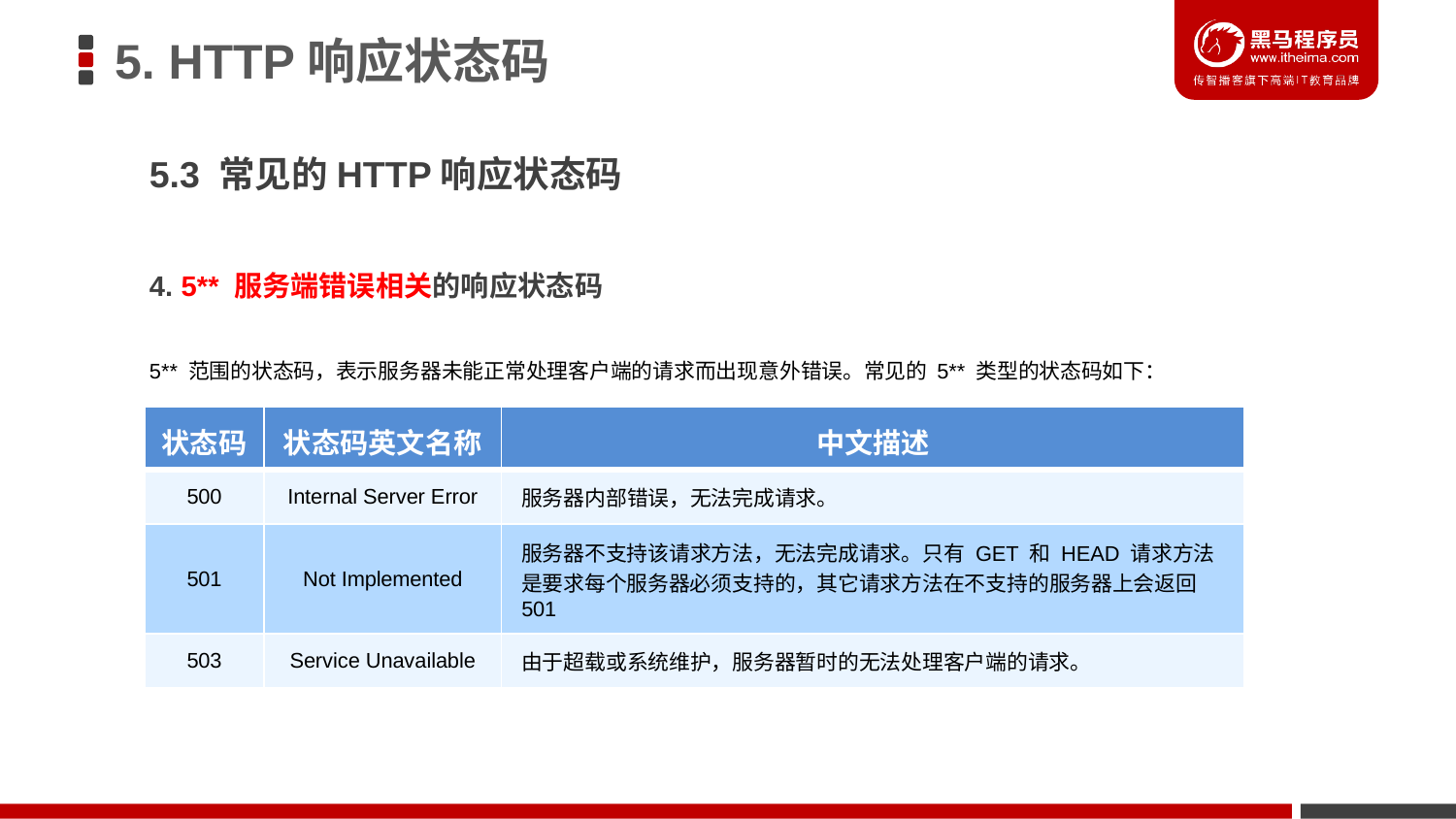

# 5. HTTP响应状态码
5.3 常见的HTTP响应状态码
4. 5** 服务端错误相关的响应状态码
5** 范围的状态码，表示服务器未能正常处理客户端的请求而出现意外错误。常见的 5** 类型的状态码如下：
| 状态码 | 状态码英文名称 | 中文描述 |
| --- | --- | --- |
| 500 | Internal Server Error | 服务器内部错误，无法完成请求。 |
| 501 | Not Implemented | 服务器不支持该请求方法，无法完成请求。只有 GET 和 HEAD 请求方法是要求每个服务器必须支持的，其它请求方法在不支持的服务器上会返回501 |
| 503 | Service Unavailable | 由于超载或系统维护，服务器暂时的无法处理客户端的请求。 |